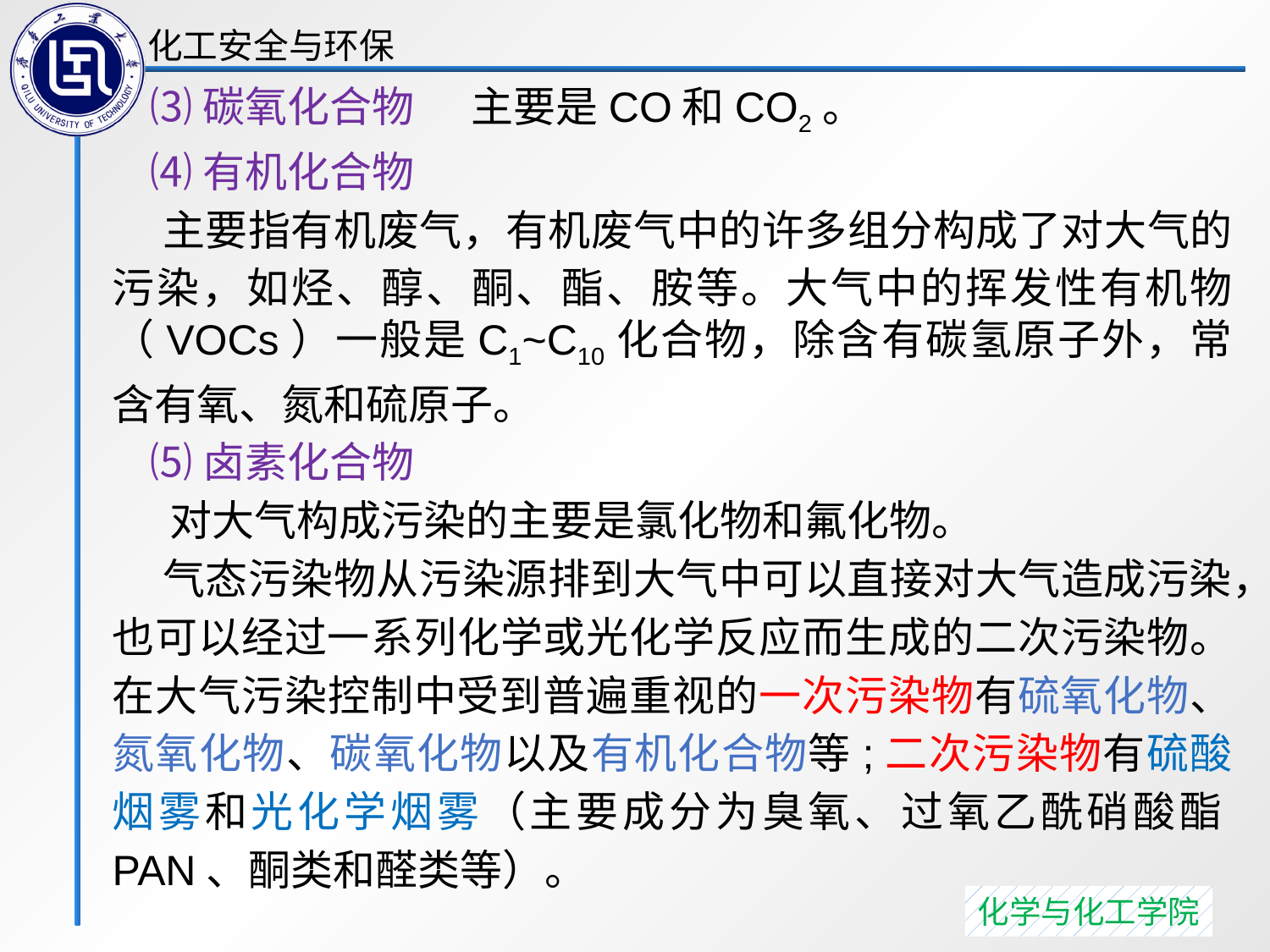

⑶碳氧化合物      主要是CO和CO2。
    ⑷有机化合物
    主要指有机废气，有机废气中的许多组分构成了对大气的污染，如烃、醇、酮、酯、胺等。大气中的挥发性有机物（VOCs）一般是C1~C10化合物，除含有碳氢原子外，常含有氧、氮和硫原子。
    ⑸卤素化合物
     对大气构成污染的主要是氯化物和氟化物。
    气态污染物从污染源排到大气中可以直接对大气造成污染，也可以经过一系列化学或光化学反应而生成的二次污染物。在大气污染控制中受到普遍重视的一次污染物有硫氧化物、氮氧化物、碳氧化物以及有机化合物等;二次污染物有硫酸烟雾和光化学烟雾（主要成分为臭氧、过氧乙酰硝酸酯PAN、酮类和醛类等）。